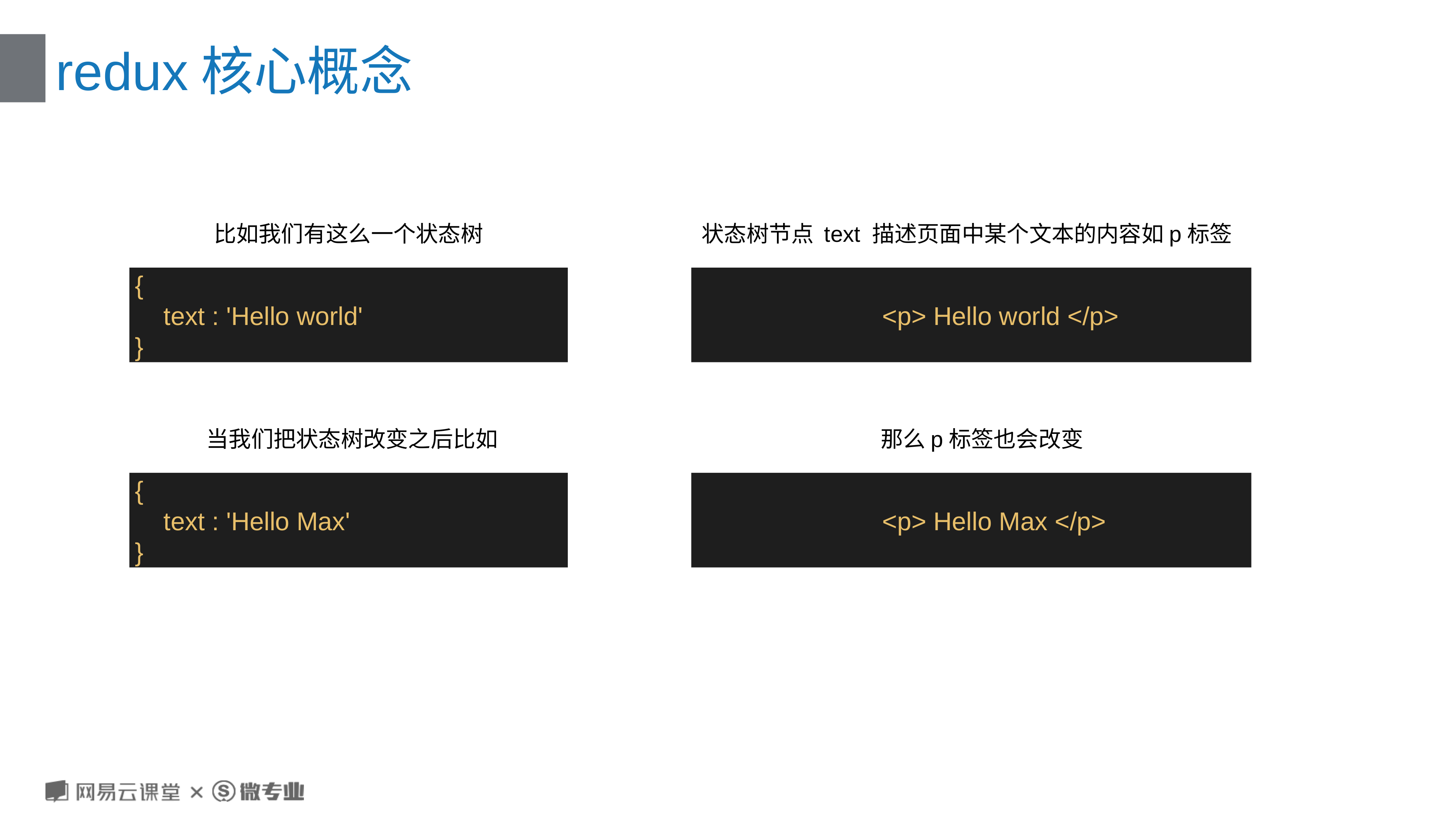

redux核心概念

比如我们有这么一个状态树
状态树节点 text 描述页面中某个文本的内容如p标签

                          <p> Hello world </p>

{
    text : 'Hello world'
}

当我们把状态树改变之后比如
                                   那么p标签也会改变

                          <p> Hello Max </p>

{
    text : 'Hello Max'
}

Node开发专题